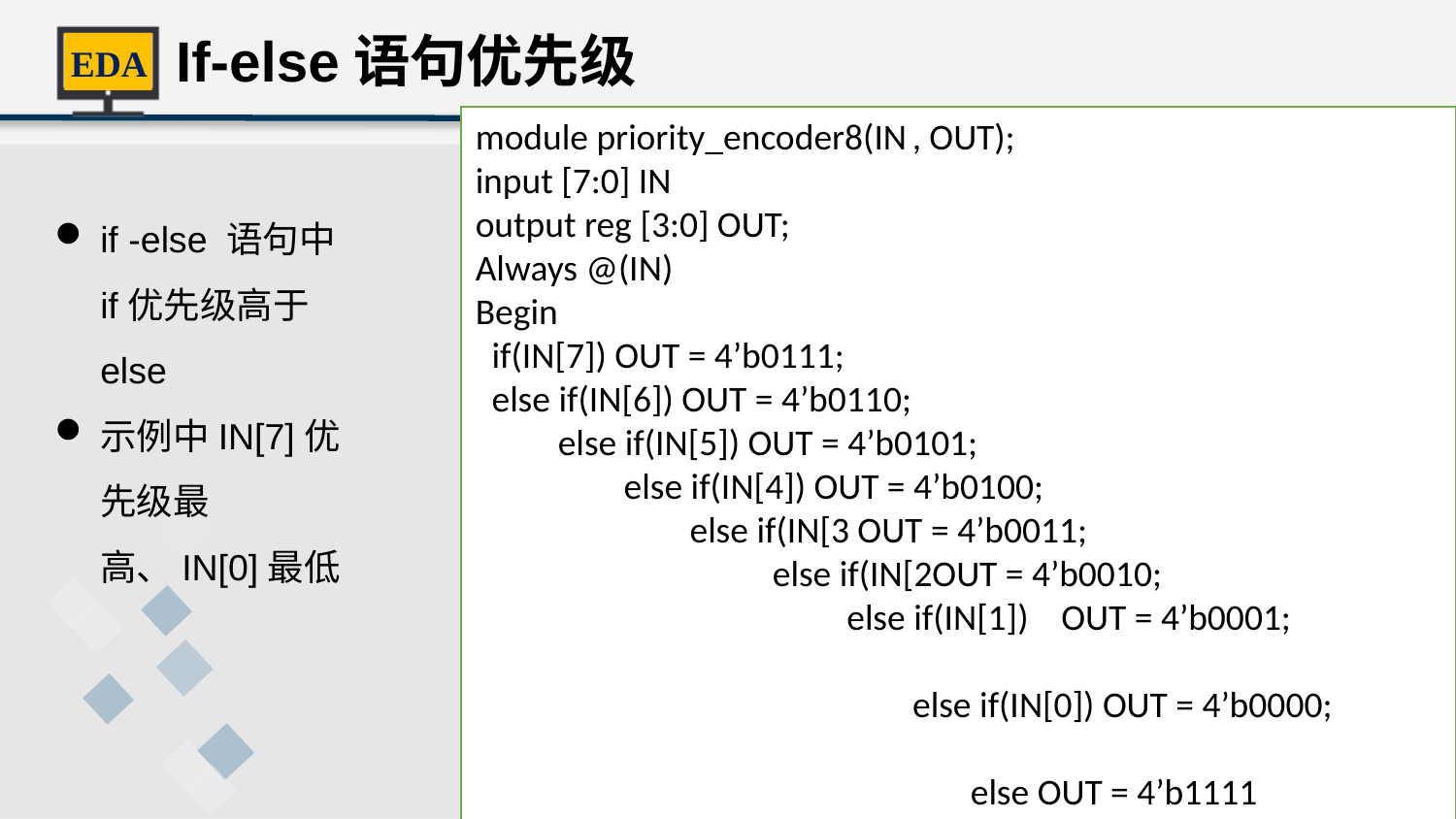

If-else语句优先级
module priority_encoder8(IN	, OUT);
input [7:0] IN
output reg [3:0] OUT;
Always @(IN)
Begin
  if(IN[7]) OUT = 4’b0111;
  else if(IN[6]) OUT = 4’b0110;
          else if(IN[5]) OUT = 4’b0101;
                  else if(IN[4]) OUT = 4’b0100;
                          else if(IN[3 OUT = 4’b0011;
                                    else if(IN[2OUT = 4’b0010;
                                             else if(IN[1])    OUT = 4’b0001;
                                                     else if(IN[0]) OUT = 4’b0000;
                                                            else OUT = 4’b1111
end
endmodule
if -else 语句中if优先级高于else
示例中IN[7]优先级最高、IN[0]最低